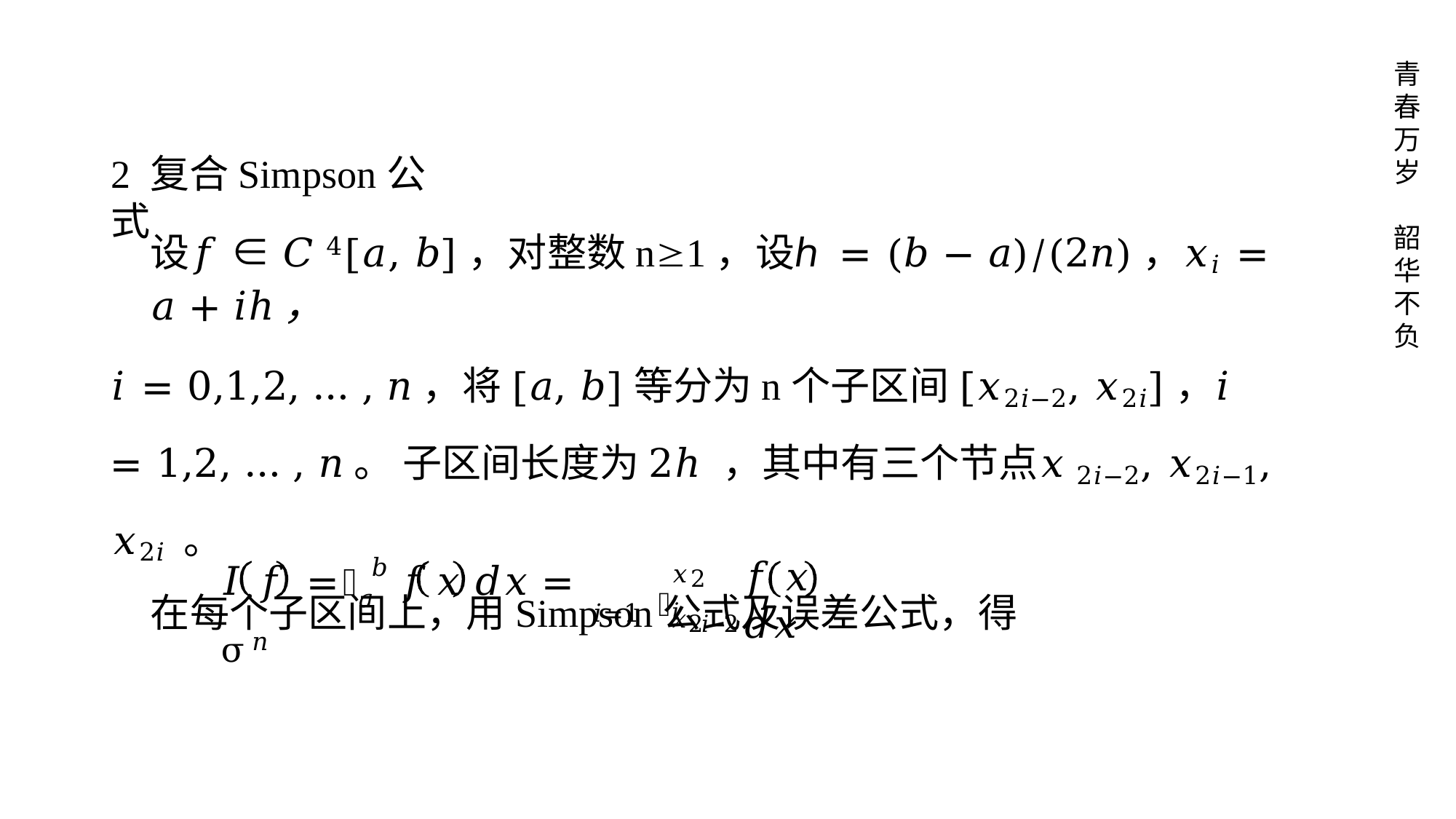

青 春 万 岁
# 2 复合Simpson公式
韶 华 不 负
设𝑓 ∈ 𝐶4[𝑎, 𝑏]，对整数n≥1，设ℎ = (𝑏 − 𝑎)/(2𝑛)，𝑥𝑖 = 𝑎 + 𝑖ℎ，
𝑖 = 0,1,2, … , 𝑛，将[𝑎, 𝑏]等分为n个子区间[𝑥2𝑖−2, 𝑥2𝑖]，𝑖 = 1,2, … , 𝑛。 子区间长度为2ℎ ，其中有三个节点𝑥2𝑖−2, 𝑥2𝑖−1, 𝑥2𝑖 。
在每个子区间上，用Simpson公式及误差公式，得
𝑥2𝑖
𝐼	𝑓	=	𝑏 𝑓	𝑥	𝑑𝑥 = σ𝑛
𝑓	𝑥	𝑑𝑥
׬𝑎

𝑖=1  ׬𝑥2𝑖−2